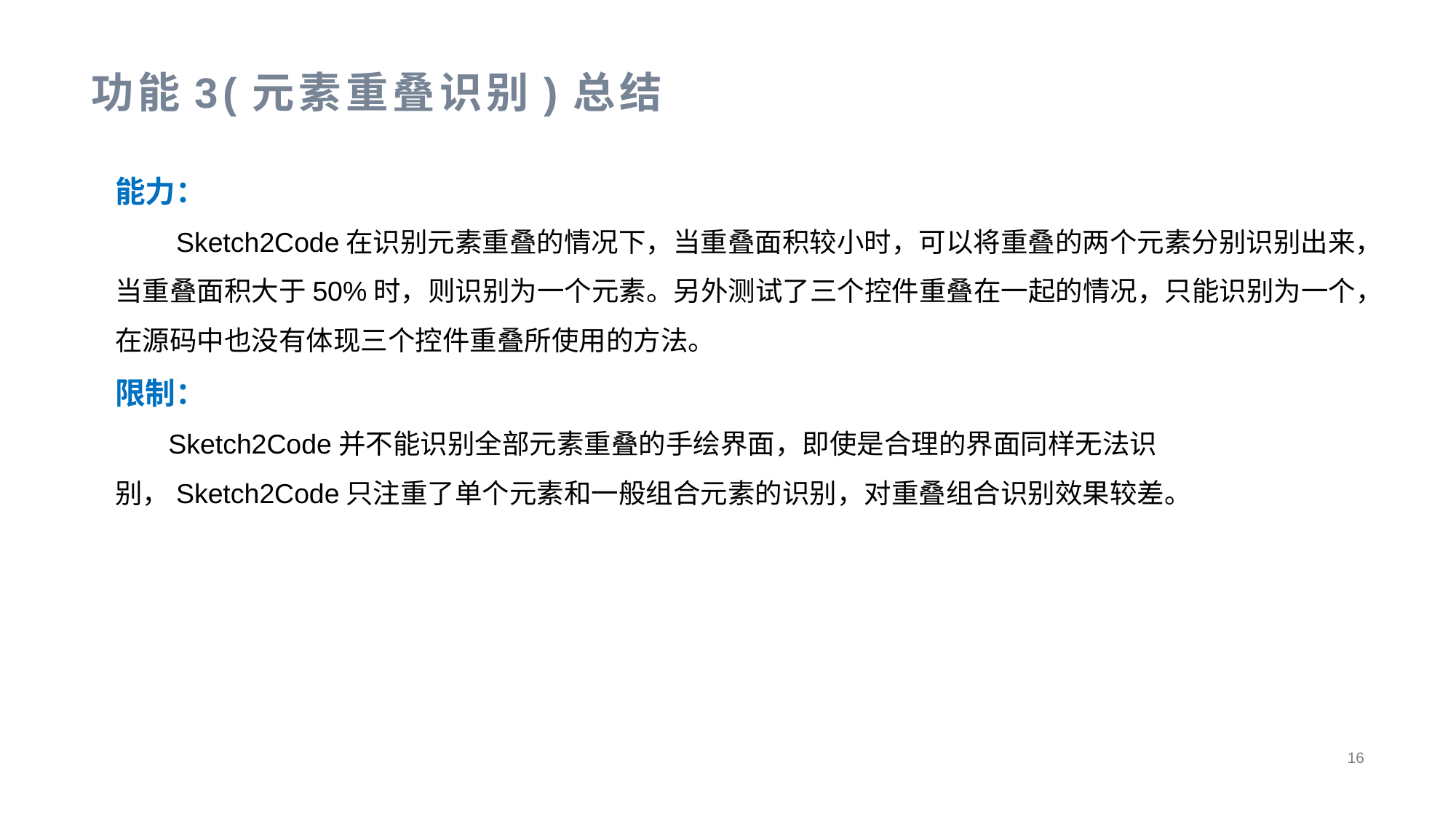

# 功能3(元素重叠识别)总结
能力：
        Sketch2Code在识别元素重叠的情况下，当重叠面积较小时，可以将重叠的两个元素分别识别出来，当重叠面积大于50%时，则识别为一个元素。另外测试了三个控件重叠在一起的情况，只能识别为一个，在源码中也没有体现三个控件重叠所使用的方法。
限制：
       Sketch2Code并不能识别全部元素重叠的手绘界面，即使是合理的界面同样无法识别，Sketch2Code只注重了单个元素和一般组合元素的识别，对重叠组合识别效果较差。

16